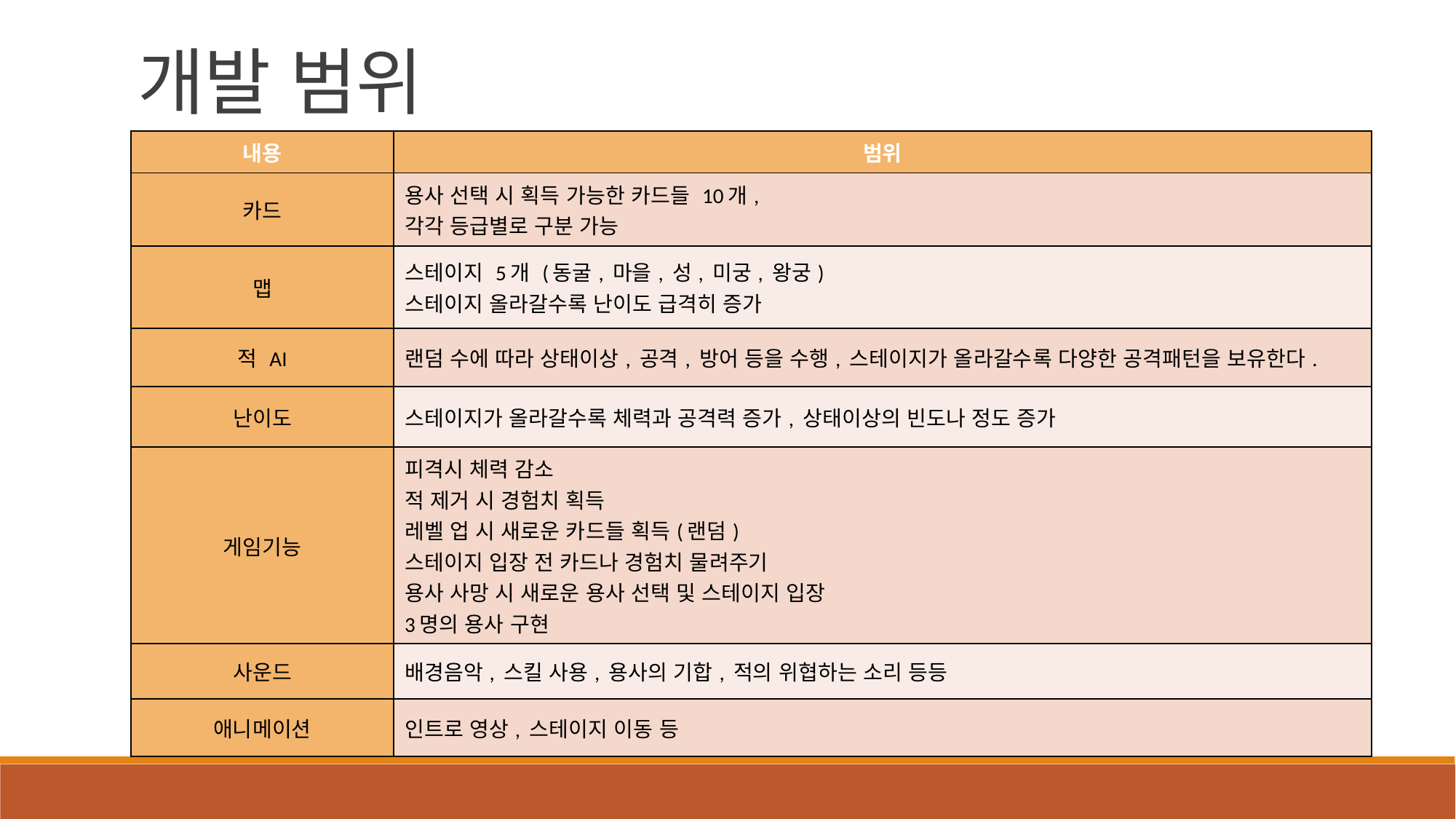

개발 범위
| 내용 | 범위 |
| --- | --- |
| 카드 | 용사 선택 시 획득 가능한 카드들 10개, 각각 등급별로 구분 가능 |
| 맵 | 스테이지 5개 (동굴, 마을, 성, 미궁, 왕궁) 스테이지 올라갈수록 난이도 급격히 증가 |
| 적 AI | 랜덤 수에 따라 상태이상, 공격, 방어 등을 수행, 스테이지가 올라갈수록 다양한 공격패턴을 보유한다. |
| 난이도 | 스테이지가 올라갈수록 체력과 공격력 증가, 상태이상의 빈도나 정도 증가 |
| 게임기능 | 피격시 체력 감소 적 제거 시 경험치 획득 레벨 업 시 새로운 카드들 획득(랜덤) 스테이지 입장 전 카드나 경험치 물려주기 용사 사망 시 새로운 용사 선택 및 스테이지 입장 3명의 용사 구현 |
| 사운드 | 배경음악, 스킬 사용, 용사의 기합, 적의 위협하는 소리 등등 |
| 애니메이션 | 인트로 영상, 스테이지 이동 등 |